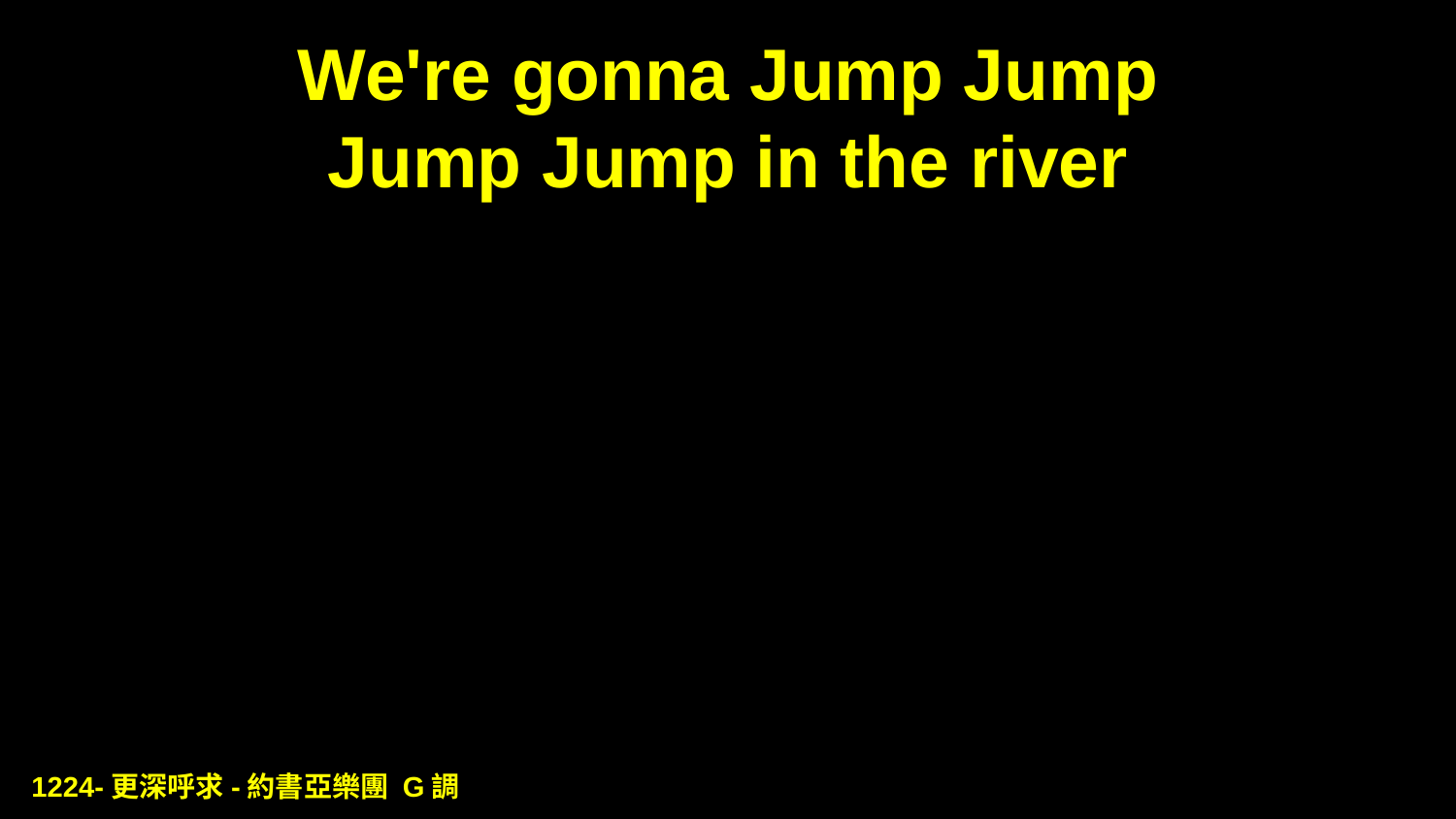

# We're gonna Jump Jump Jump Jump in the river
1224-更深呼求-約書亞樂團 G調